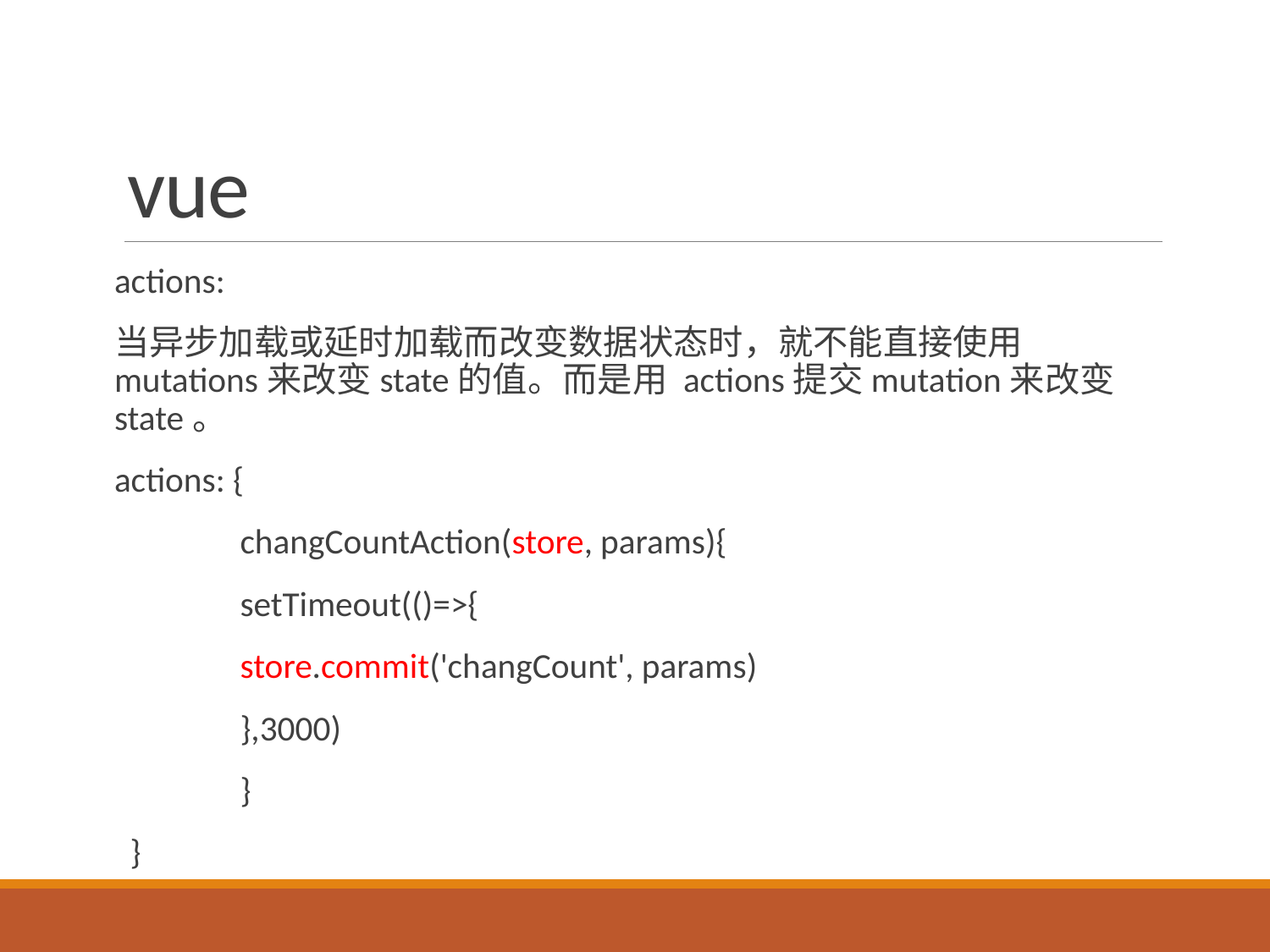

# vue
actions:
当异步加载或延时加载而改变数据状态时，就不能直接使用 mutations来改变state的值。而是用 actions提交mutation来改变state。
actions: {
  	changCountAction(store, params){
  		setTimeout(()=>{
    		store.commit('changCount', params)
    	},3000)
  	}
  }